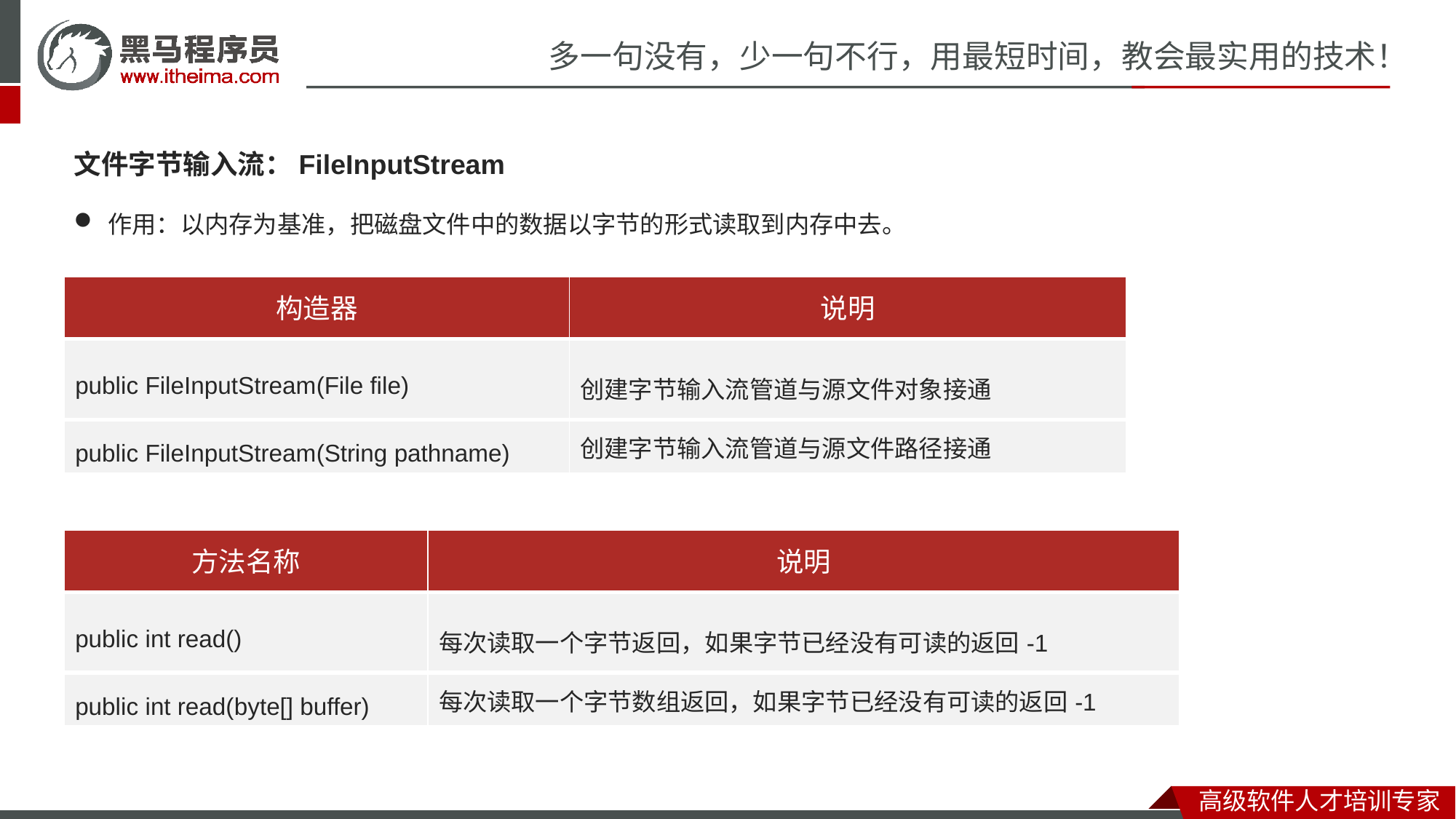

文件字节输入流：FileInputStream
作用：以内存为基准，把磁盘文件中的数据以字节的形式读取到内存中去。
| 构造器 | 说明 |
| --- | --- |
| public FileInputStream​(File file) | 创建字节输入流管道与源文件对象接通 |
| public FileInputStream​(String pathname) | 创建字节输入流管道与源文件路径接通 |
| 方法名称 | 说明 |
| --- | --- |
| public int read() | 每次读取一个字节返回，如果字节已经没有可读的返回-1 |
| public int read(byte[] buffer) | 每次读取一个字节数组返回，如果字节已经没有可读的返回-1 |